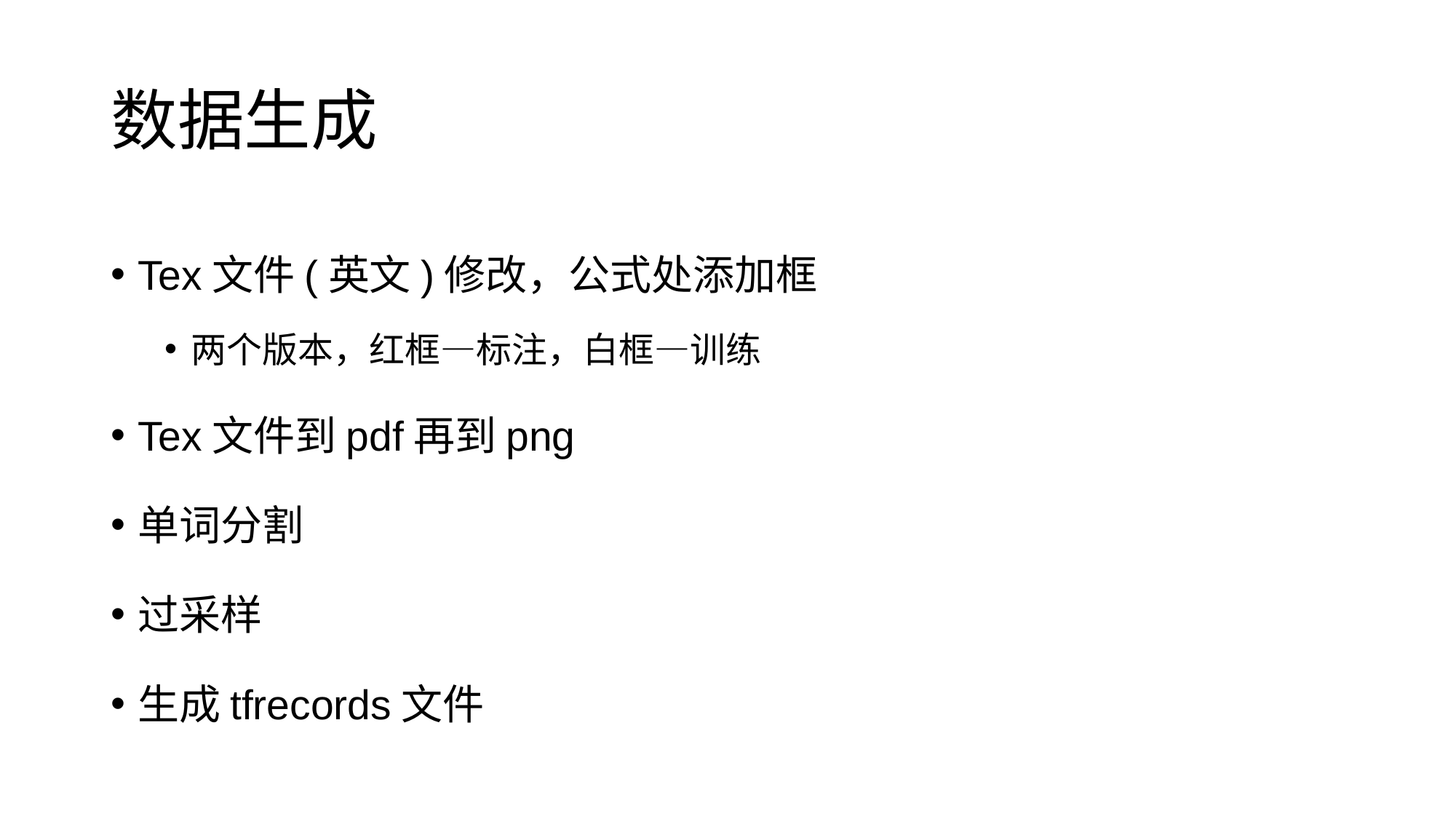

# 数据生成
Tex文件(英文)修改，公式处添加框
两个版本，红框—标注，白框—训练
Tex文件到pdf再到png
单词分割
过采样
生成tfrecords文件